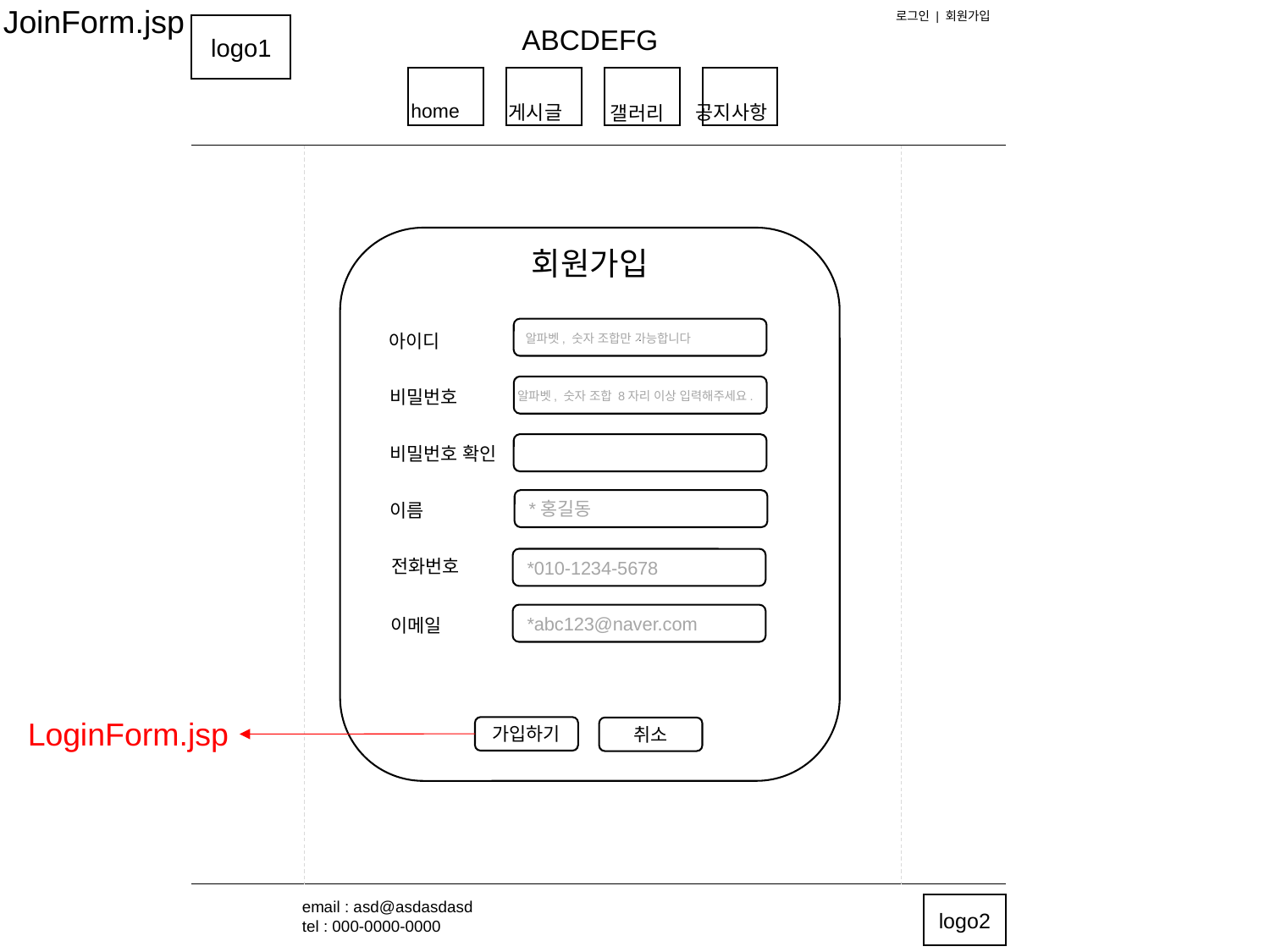

JoinForm.jsp
로그인 | 회원가입
logo1
ABCDEFG

home
게시글
공지사항
갤러리

회원가입
.
아이디
알파벳, 숫자 조합만 가능합니다

비밀번호
알파벳, 숫자 조합 8자리 이상 입력해주세요.

비밀번호 확인
*홍길동
이름
전화번호
*010-1234-5678
*abc123@naver.com
이메일
LoginForm.jsp
가입하기
취소
email : asd@asdasdasd
tel : 000-0000-0000
logo2